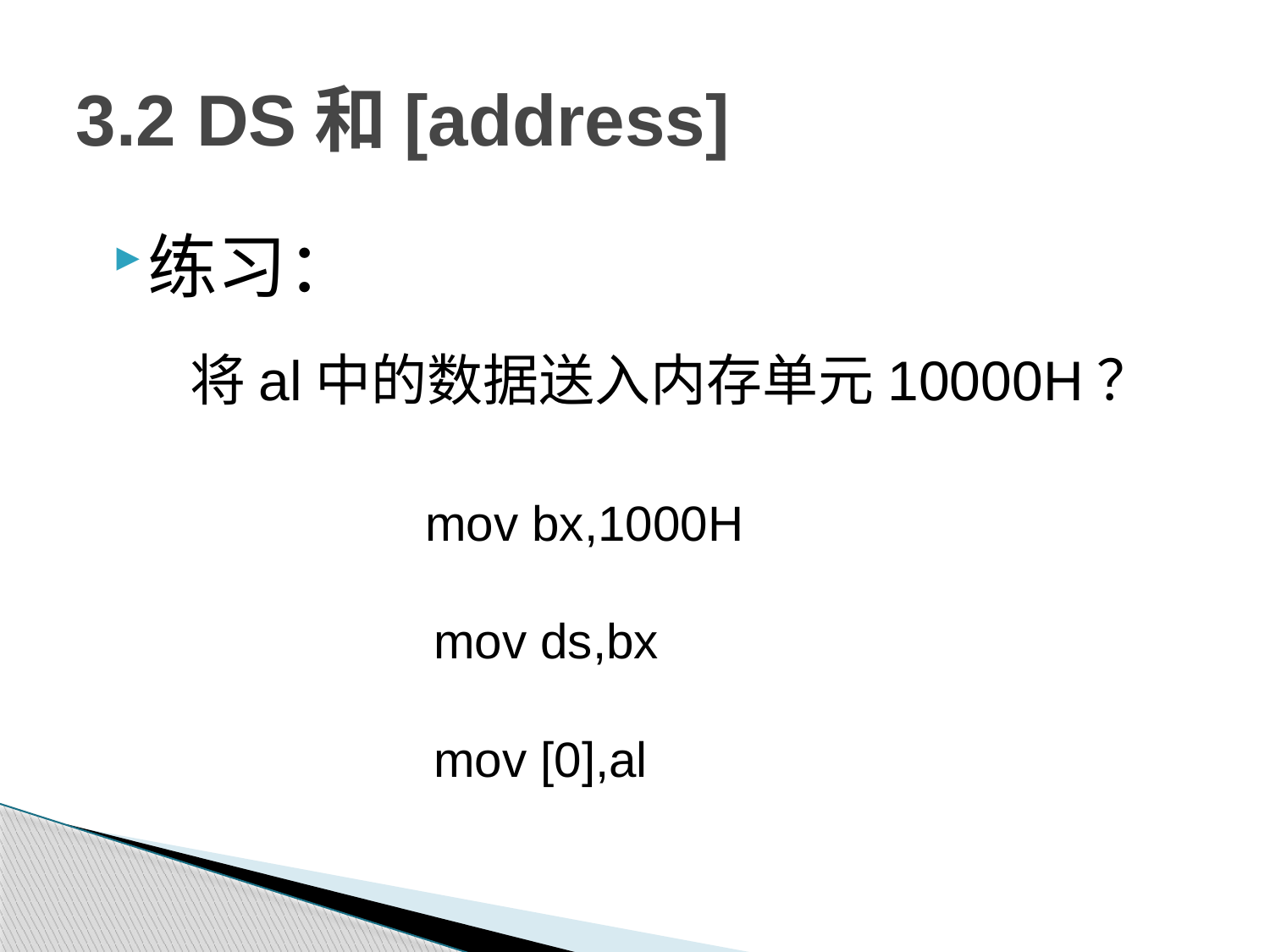

# 3.2 DS和[address]
练习：
  将al中的数据送入内存单元10000H？
    mov bx,1000H
	mov ds,bx
	mov [0],al